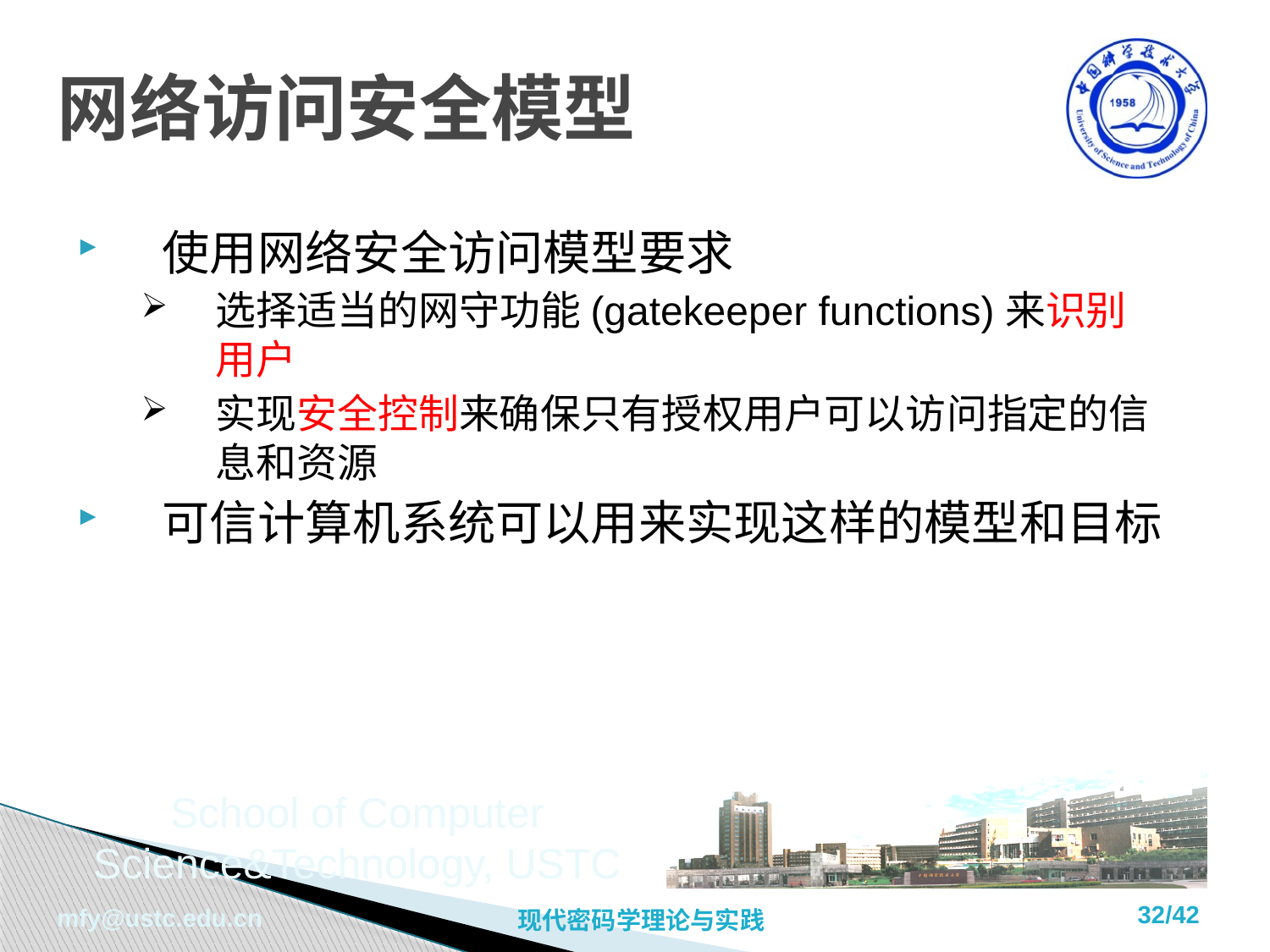

# 网络访问安全模型
使用网络安全访问模型要求
选择适当的网守功能(gatekeeper functions)来识别用户
实现安全控制来确保只有授权用户可以访问指定的信息和资源
可信计算机系统可以用来实现这样的模型和目标